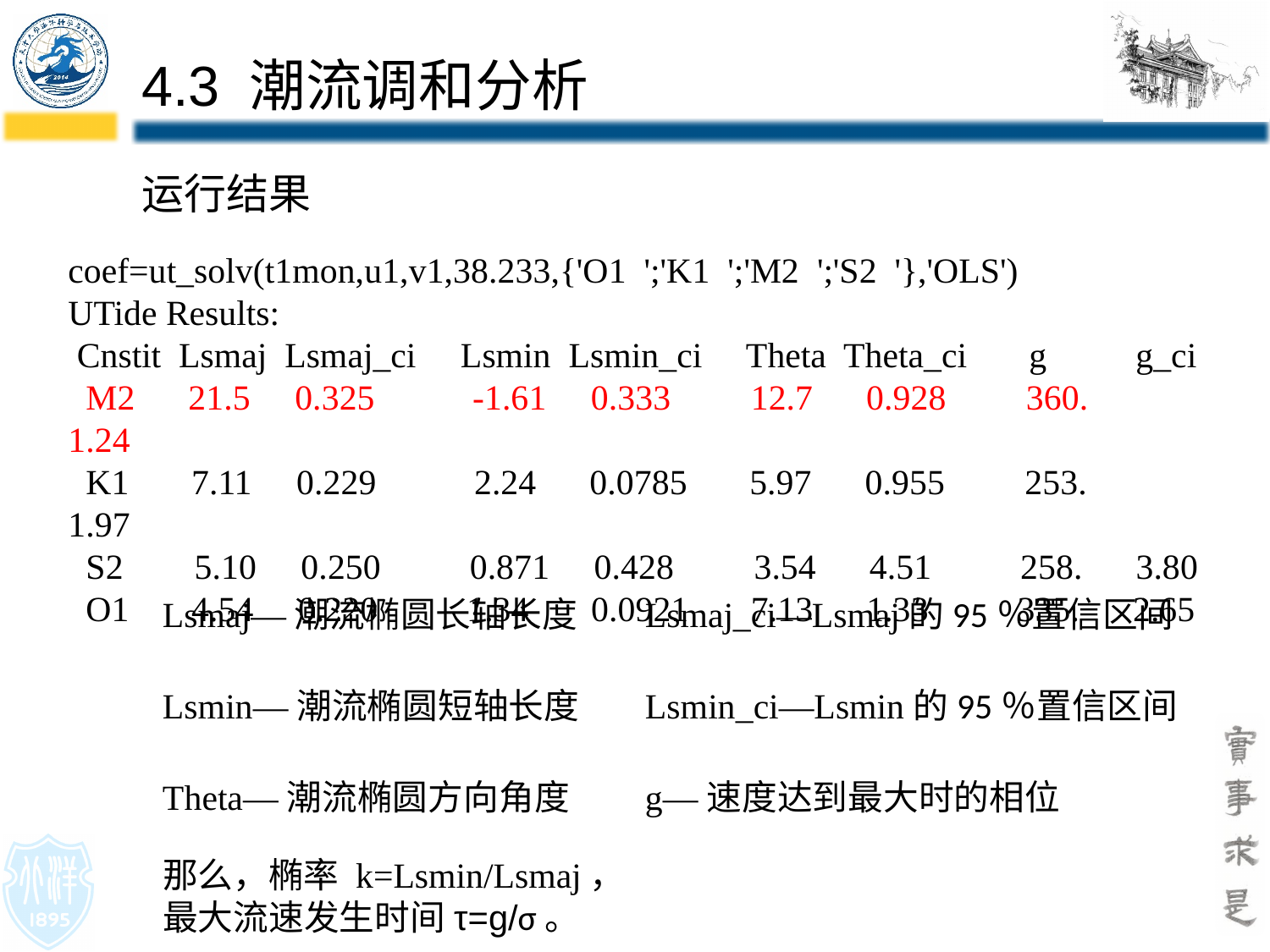

# 4.3 潮流调和分析
运行结果
coef=ut_solv(t1mon,u1,v1,38.233,{'O1  ';'K1  ';'M2  ';'S2  '},'OLS')
UTide Results:
 Cnstit  Lsmaj  Lsmaj_ci     Lsmin  Lsmin_ci     Theta  Theta_ci       g          g_ci
  M2      21.5     0.325           -1.61     0.333         12.7      0.928         360.      1.24
  K1       7.11     0.229           2.24      0.0785       5.97      0.955         253.      1.97
  S2        5.10     0.250          0.871     0.428         3.54      4.51          258.      3.80
  O1       4.54     0.220          1.34       0.0921       7.13      1.33          335.      2.65
Lsmaj—潮流椭圆长轴长度
Lsmaj_ci—Lsmaj的95％置信区间
Lsmin—潮流椭圆短轴长度
Lsmin_ci—Lsmin的95％置信区间
Theta—潮流椭圆方向角度
g—速度达到最大时的相位
那么，椭率 k=Lsmin/Lsmaj，   最大流速发生时间τ=g/σ。